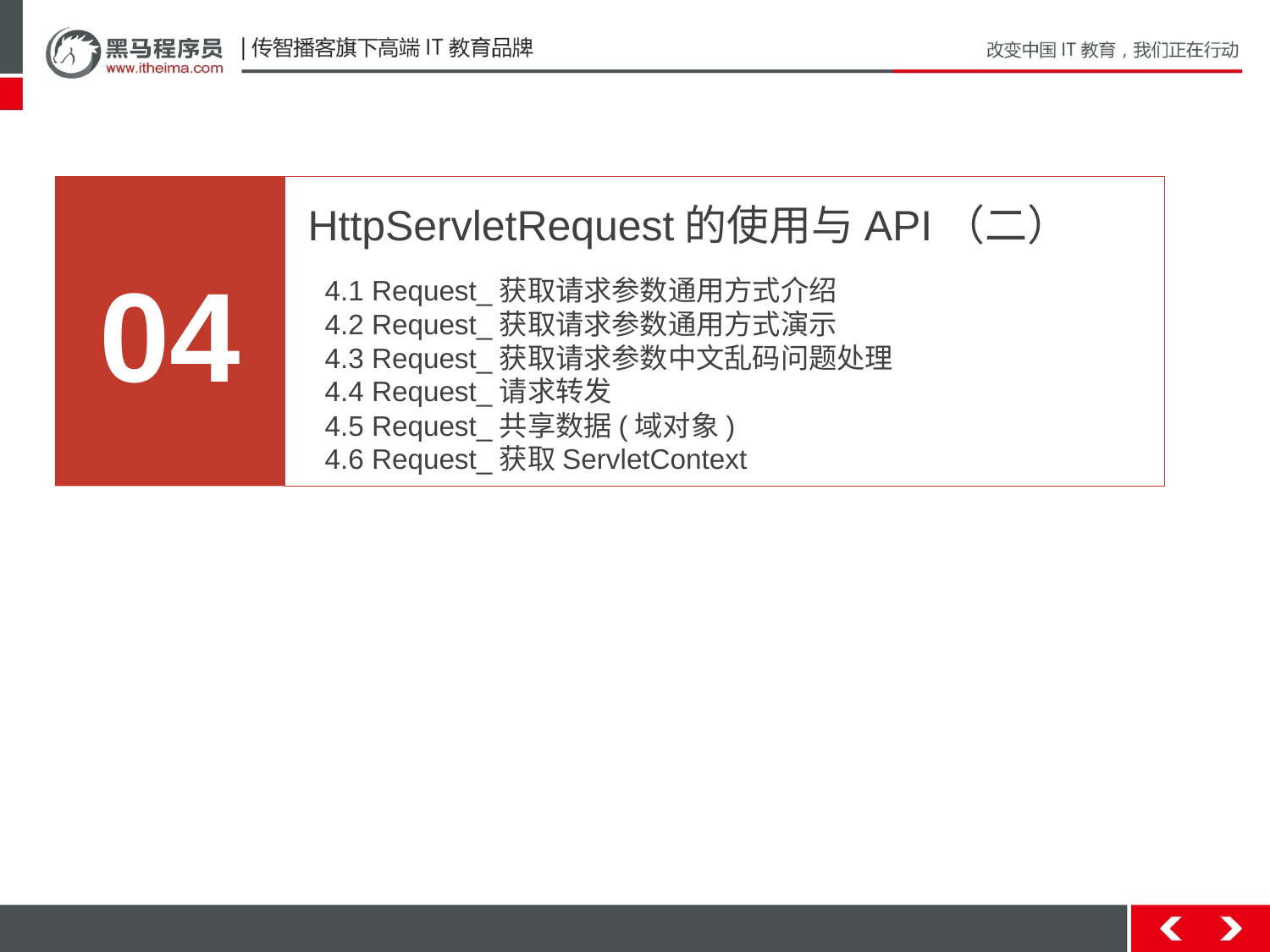

04

HttpServletRequest的使用与API（二）
4.1 Request_获取请求参数通用方式介绍
4.2 Request_获取请求参数通用方式演示
4.3 Request_获取请求参数中文乱码问题处理
4.4 Request_请求转发
4.5 Request_共享数据(域对象)
4.6 Request_获取ServletContext